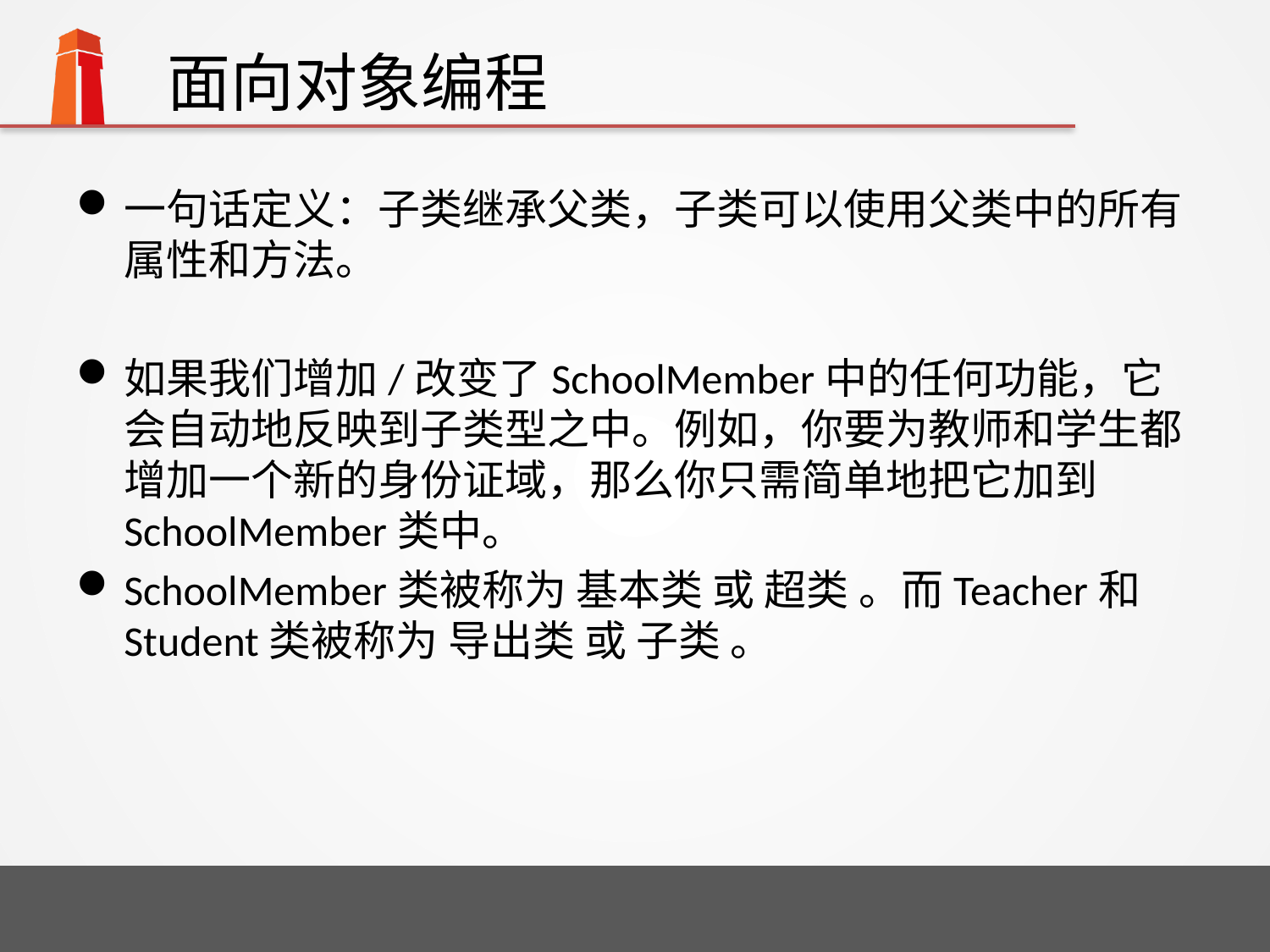

# 面向对象编程
一句话定义：子类继承父类，子类可以使用父类中的所有属性和方法。

如果我们增加/改变了SchoolMember中的任何功能，它会自动地反映到子类型之中。例如，你要为教师和学生都增加一个新的身份证域，那么你只需简单地把它加到SchoolMember类中。
SchoolMember类被称为 基本类 或 超类 。而Teacher和Student类被称为 导出类 或 子类 。